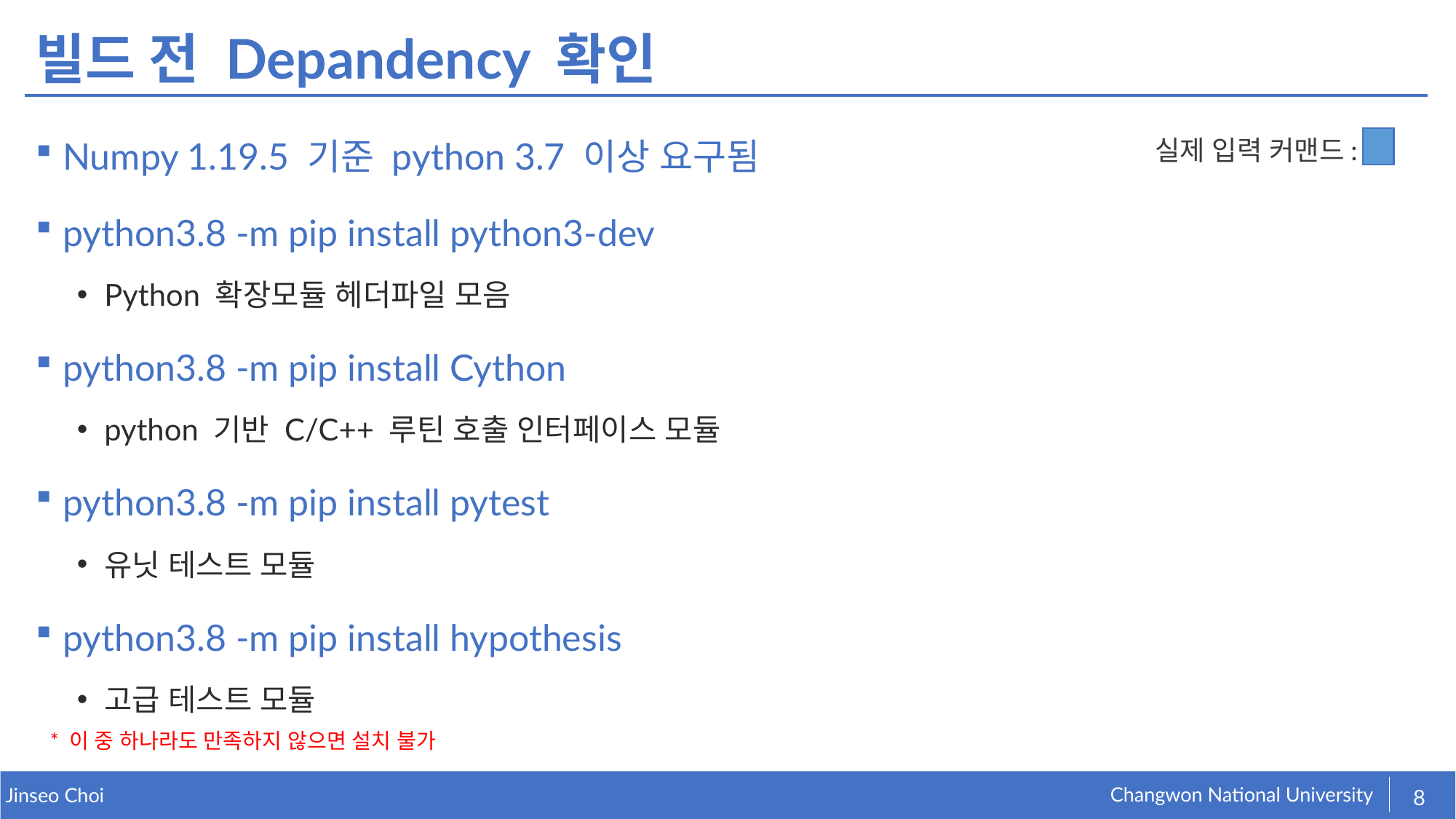

# 빌드 전 Depandency 확인
Numpy 1.19.5 기준 python 3.7 이상 요구됨
python3.8 -m pip install python3-dev
Python 확장모듈 헤더파일 모음
python3.8 -m pip install Cython
python 기반 C/C++ 루틴 호출 인터페이스 모듈
python3.8 -m pip install pytest
유닛 테스트 모듈
python3.8 -m pip install hypothesis
고급 테스트 모듈

실제 입력 커맨드:

* 이 중 하나라도 만족하지 않으면 설치 불가
8